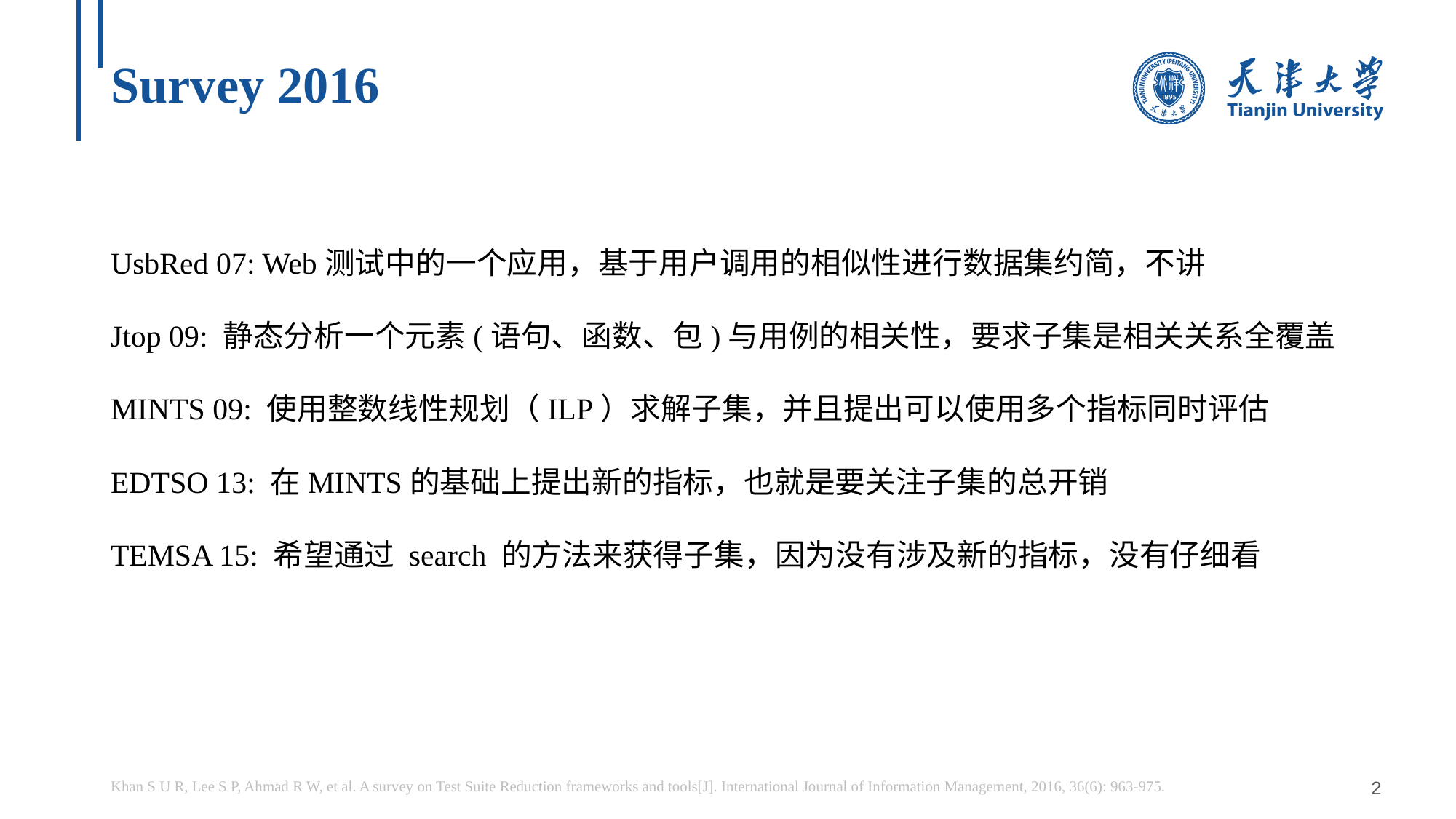

# Survey 2016
UsbRed 07: Web测试中的一个应用，基于用户调用的相似性进行数据集约简，不讲

Jtop 09: 静态分析一个元素(语句、函数、包)与用例的相关性，要求子集是相关关系全覆盖

MINTS 09: 使用整数线性规划（ILP）求解子集，并且提出可以使用多个指标同时评估

EDTSO 13: 在MINTS的基础上提出新的指标，也就是要关注子集的总开销

TEMSA 15: 希望通过 search 的方法来获得子集，因为没有涉及新的指标，没有仔细看
Khan S U R, Lee S P, Ahmad R W, et al. A survey on Test Suite Reduction frameworks and tools[J]. International Journal of Information Management, 2016, 36(6): 963-975.